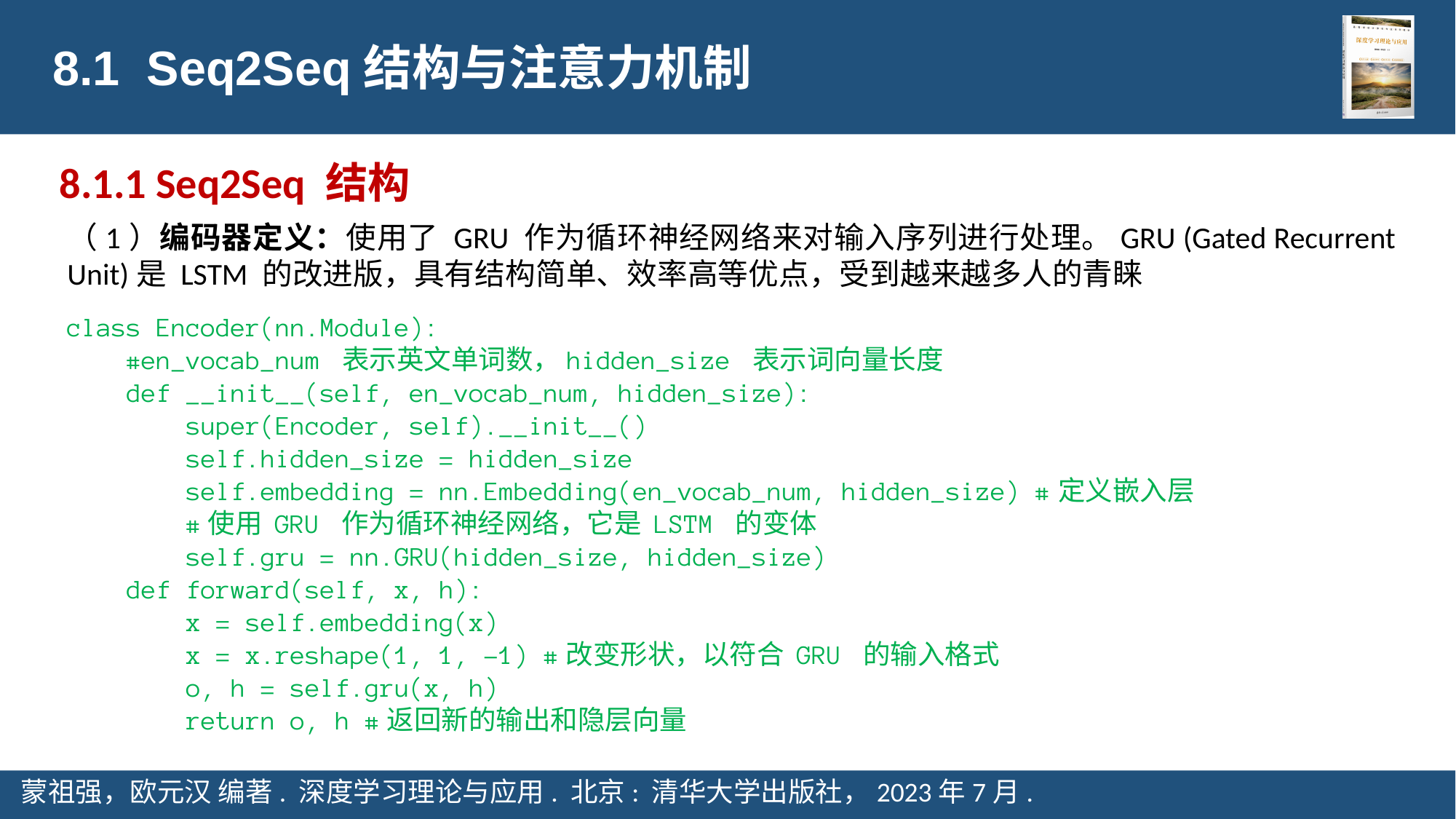

8.1  Seq2Seq结构与注意力机制
8.1.1 Seq2Seq 结构
（1）编码器定义：使用了 GRU 作为循环神经网络来对输入序列进行处理。GRU (Gated Recurrent Unit)是 LSTM 的改进版，具有结构简单、效率高等优点，受到越来越多人的青睐
class Encoder(nn.Module):
    #en_vocab_num 表示英文单词数，hidden_size 表示词向量长度
    def __init__(self, en_vocab_num, hidden_size):
        super(Encoder, self).__init__()
        self.hidden_size = hidden_size
        self.embedding = nn.Embedding(en_vocab_num, hidden_size) #定义嵌入层
        #使用 GRU 作为循环神经网络，它是 LSTM 的变体
        self.gru = nn.GRU(hidden_size, hidden_size)
    def forward(self, x, h):
        x = self.embedding(x)
        x = x.reshape(1, 1, -1) #改变形状，以符合 GRU 的输入格式
        o, h = self.gru(x, h)
        return o, h #返回新的输出和隐层向量